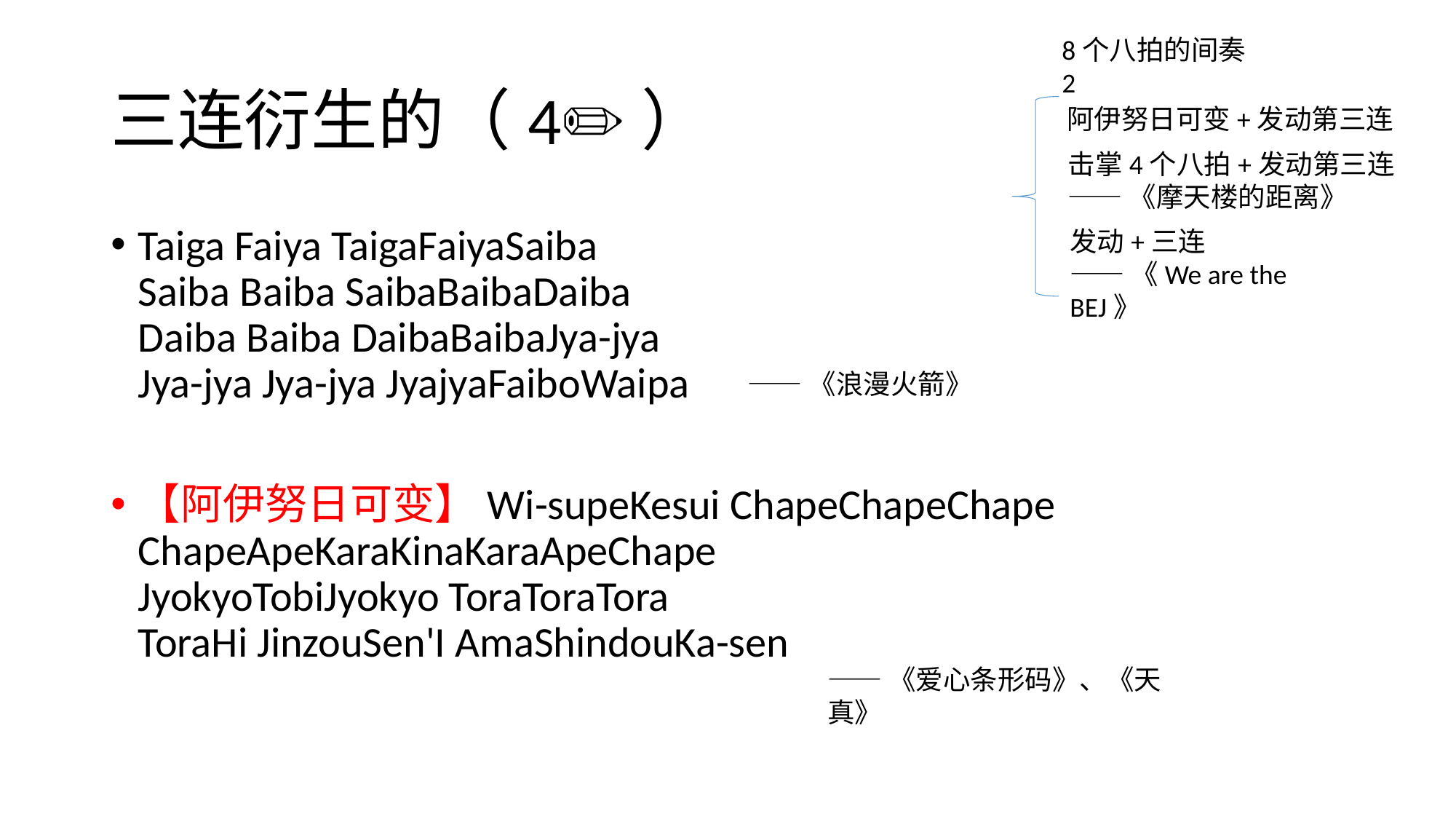

8个八拍的间奏2
# 三连衍生的（4✏️）

阿伊努日可变+发动第三连
击掌4个八拍+发动第三连
——《摩天楼的距离》
Taiga Faiya TaigaFaiyaSaiba
Saiba Baiba SaibaBaibaDaiba
Daiba Baiba DaibaBaibaJya-jya
Jya-jya Jya-jya JyajyaFaiboWaipa

【阿伊努日可变】Wi-supeKesui ChapeChapeChape
ChapeApeKaraKinaKaraApeChape
JyokyoTobiJyokyo ToraToraTora
ToraHi JinzouSen'I AmaShindouKa-sen

发动+三连
——《We are the BEJ》
——《浪漫火箭》
——《爱心条形码》、《天真》